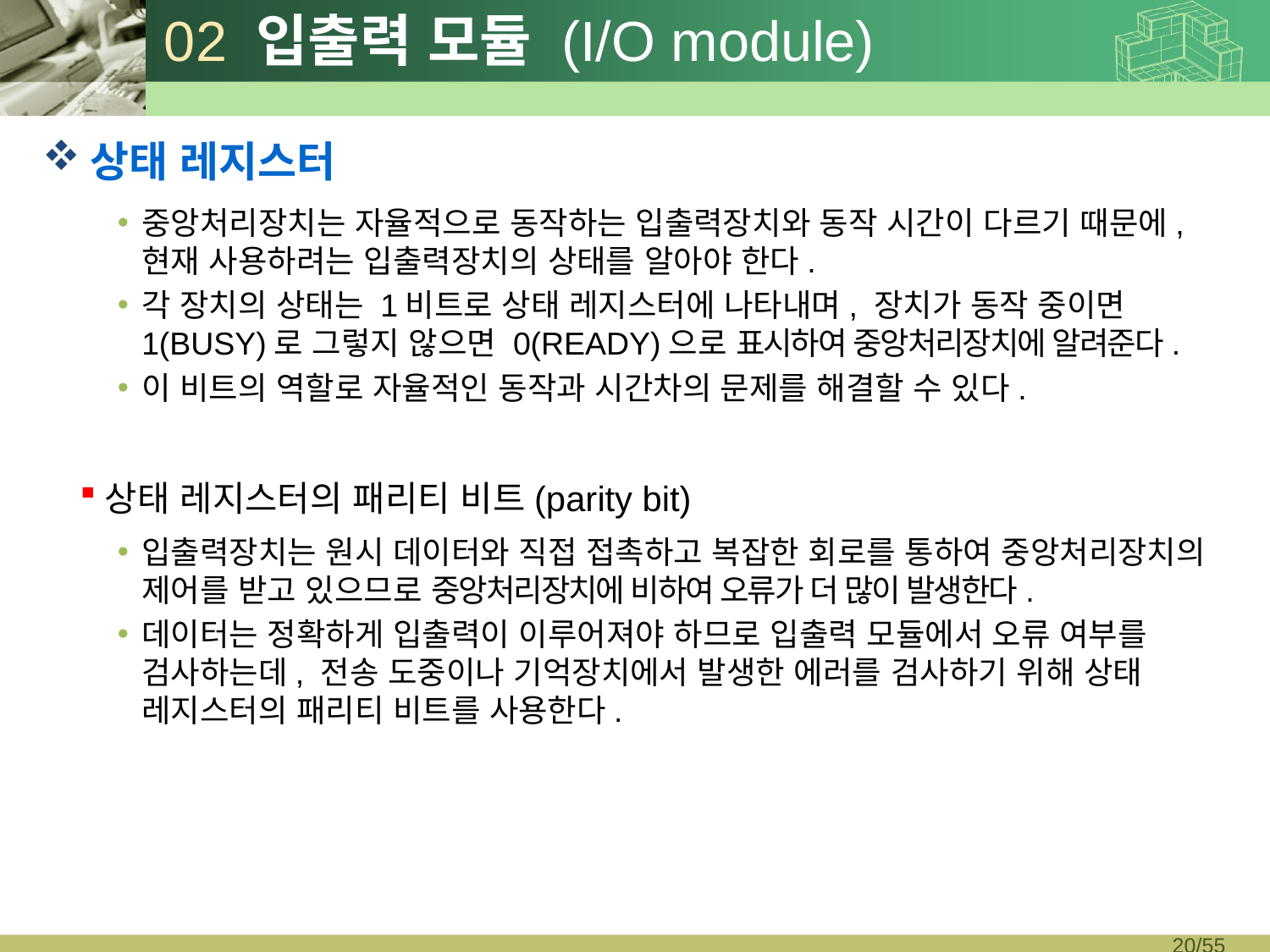

# 02 입출력 모듈 (I/O module)
상태 레지스터
중앙처리장치는 자율적으로 동작하는 입출력장치와 동작 시간이 다르기 때문에, 현재 사용하려는 입출력장치의 상태를 알아야 한다.
각 장치의 상태는 1비트로 상태 레지스터에 나타내며, 장치가 동작 중이면 1(BUSY)로 그렇지 않으면 0(READY)으로 표시하여 중앙처리장치에 알려준다.
이 비트의 역할로 자율적인 동작과 시간차의 문제를 해결할 수 있다.

상태 레지스터의 패리티 비트(parity bit)
입출력장치는 원시 데이터와 직접 접촉하고 복잡한 회로를 통하여 중앙처리장치의 제어를 받고 있으므로 중앙처리장치에 비하여 오류가 더 많이 발생한다.
데이터는 정확하게 입출력이 이루어져야 하므로 입출력 모듈에서 오류 여부를 검사하는데, 전송 도중이나 기억장치에서 발생한 에러를 검사하기 위해 상태 레지스터의 패리티 비트를 사용한다.